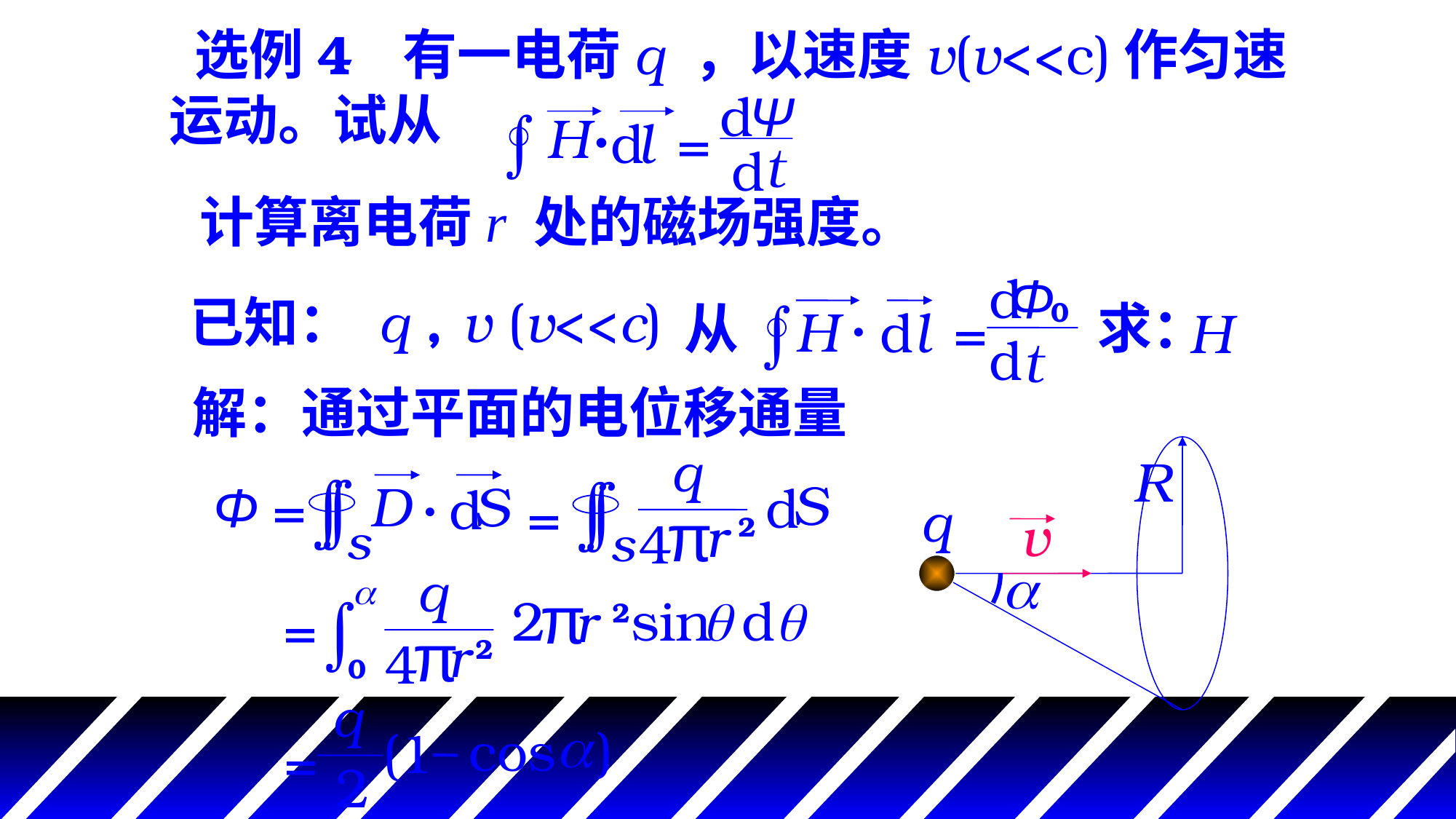

选例4  有一电荷q ，以速度v(v<<c)作匀速
运动。试从
d
Ψ
.
∫
d
l
=
H

t
d

计算离电荷r 处的磁场强度。
d
Φ
0
d

t
∫

d
l
=

H
.
求：
从
H
已知： q , v (v<<c)
解：通过平面的电位移通量

R
q
v

α

q
∫
∫

s
d
S
=
π
r
4

2
∫
∫

s
Φ
=

d

D
S
.
q
α
π
∫
2
sin
θ
d
θ
r
=
2
π
r
4

2
0
q
α
cos
)
(
1
=
2